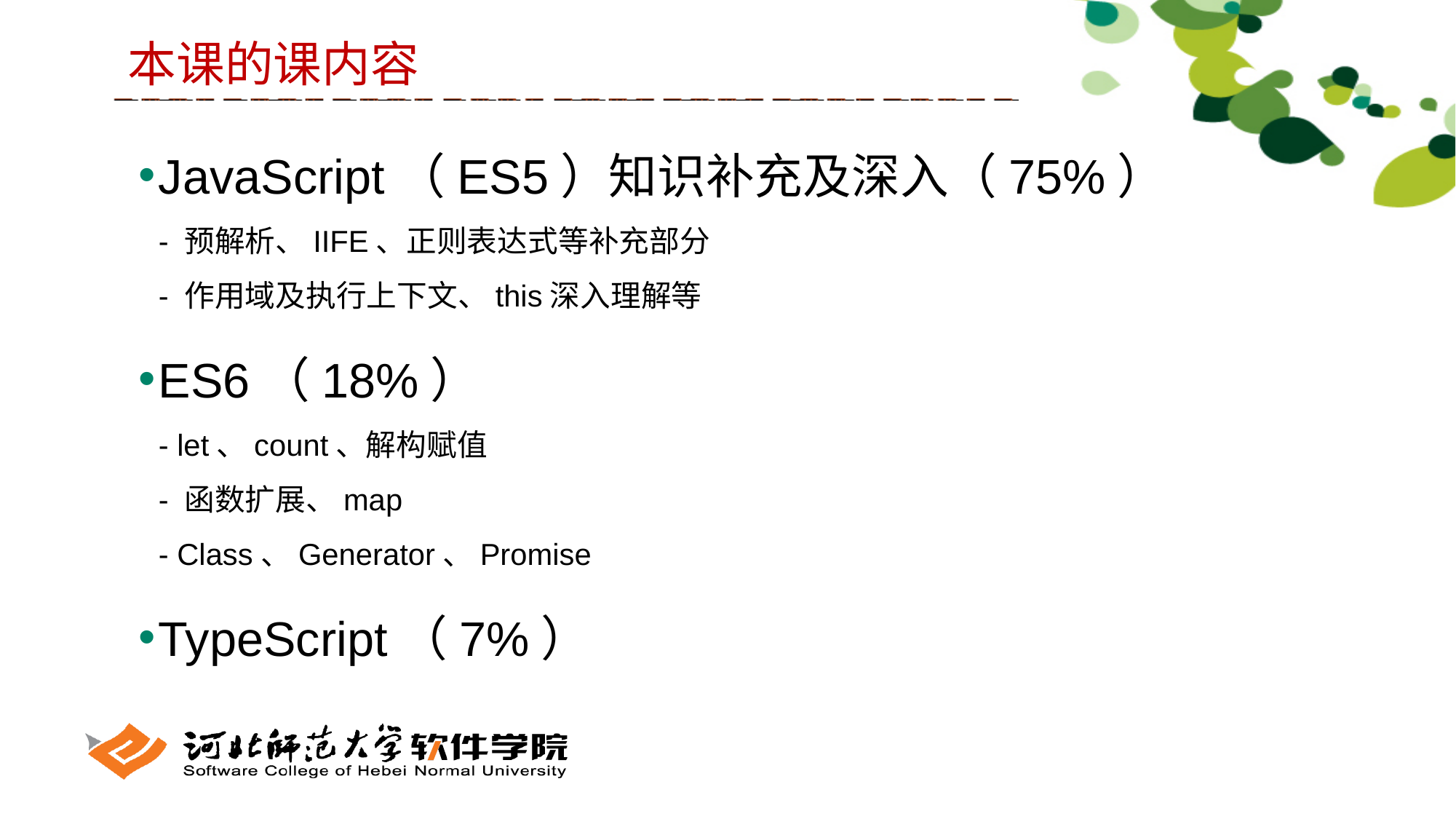

本课的课内容
JavaScript（ES5）知识补充及深入（75%）
- 预解析、IIFE、正则表达式等补充部分
- 作用域及执行上下文、this深入理解等
ES6（18%）
- let、count、解构赋值
- 函数扩展、map
- Class、Generator、Promise
TypeScript（7%）